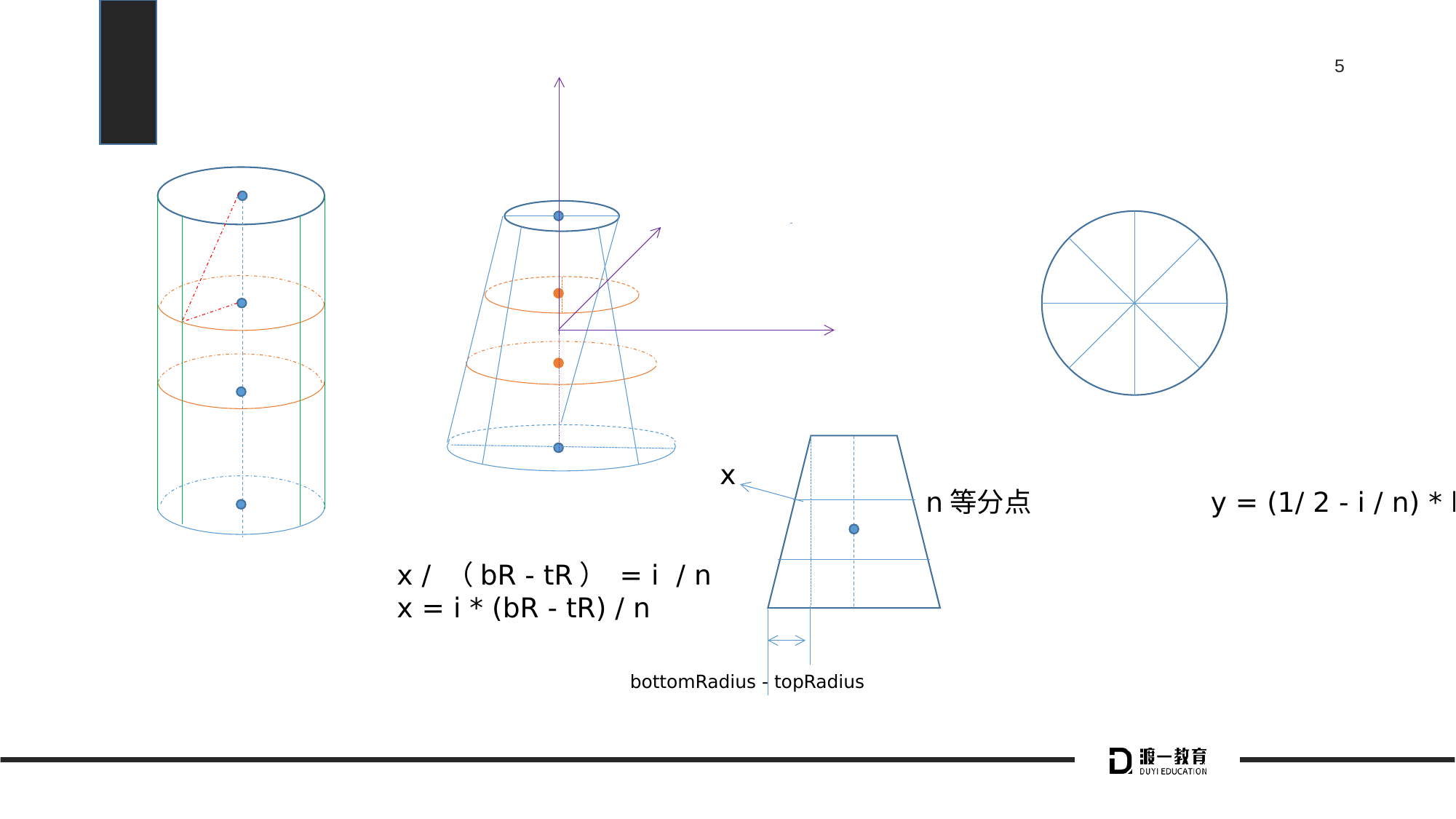

x
n等分点
y = (1/ 2 - i / n) * height

x / （bR - tR） = i  / n
x = i * (bR - tR) / n

bottomRadius - topRadius